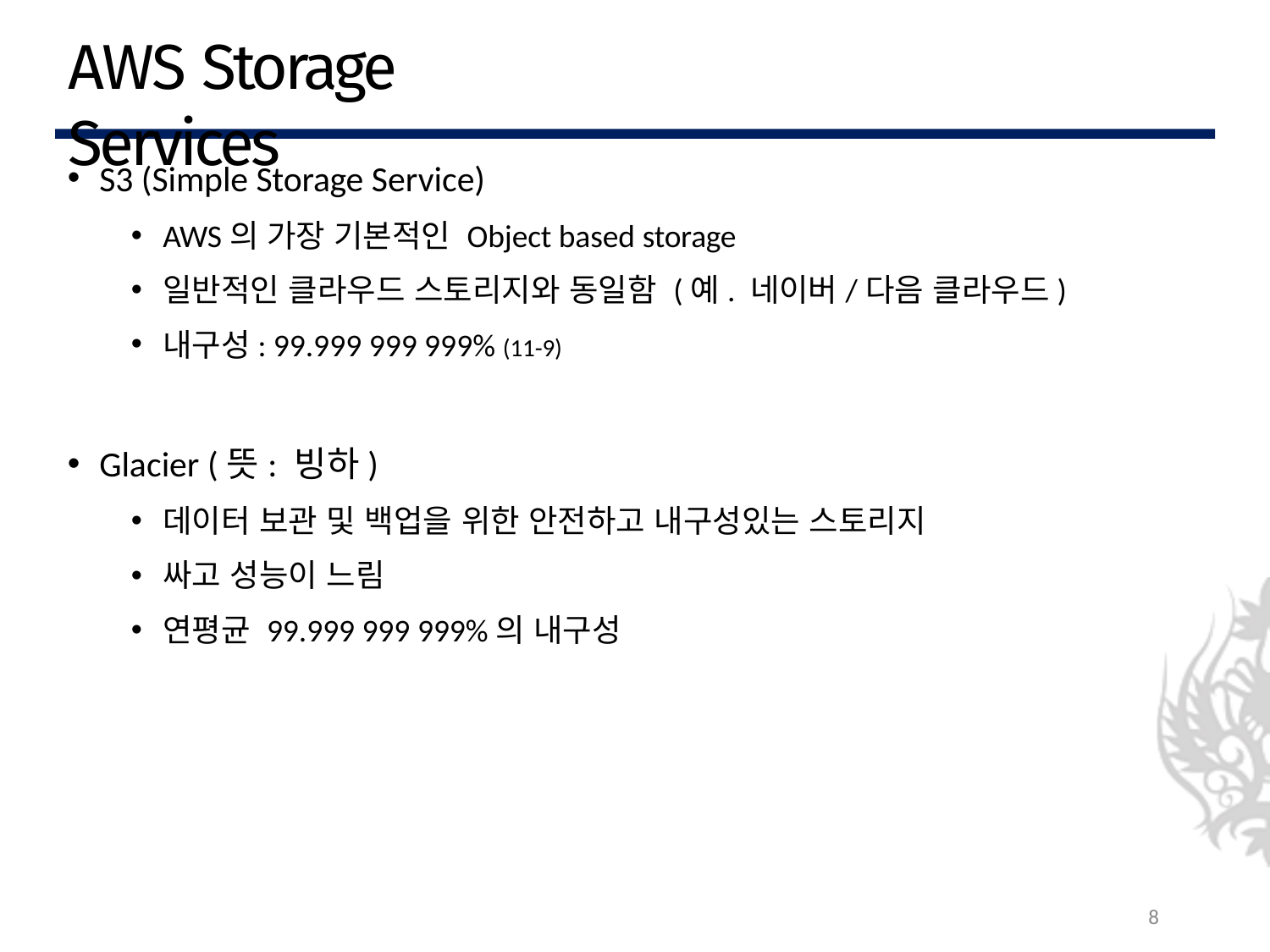

# AWS Storage Services
S3 (Simple Storage Service)
AWS의 가장 기본적인 Object based storage
일반적인 클라우드 스토리지와 동일함 (예. 네이버/다음 클라우드)
내구성: 99.999 999 999% (11-9)

Glacier (뜻: 빙하)
데이터 보관 및 백업을 위한 안전하고 내구성있는 스토리지
싸고 성능이 느림
연평균 99.999 999 999%의 내구성
8